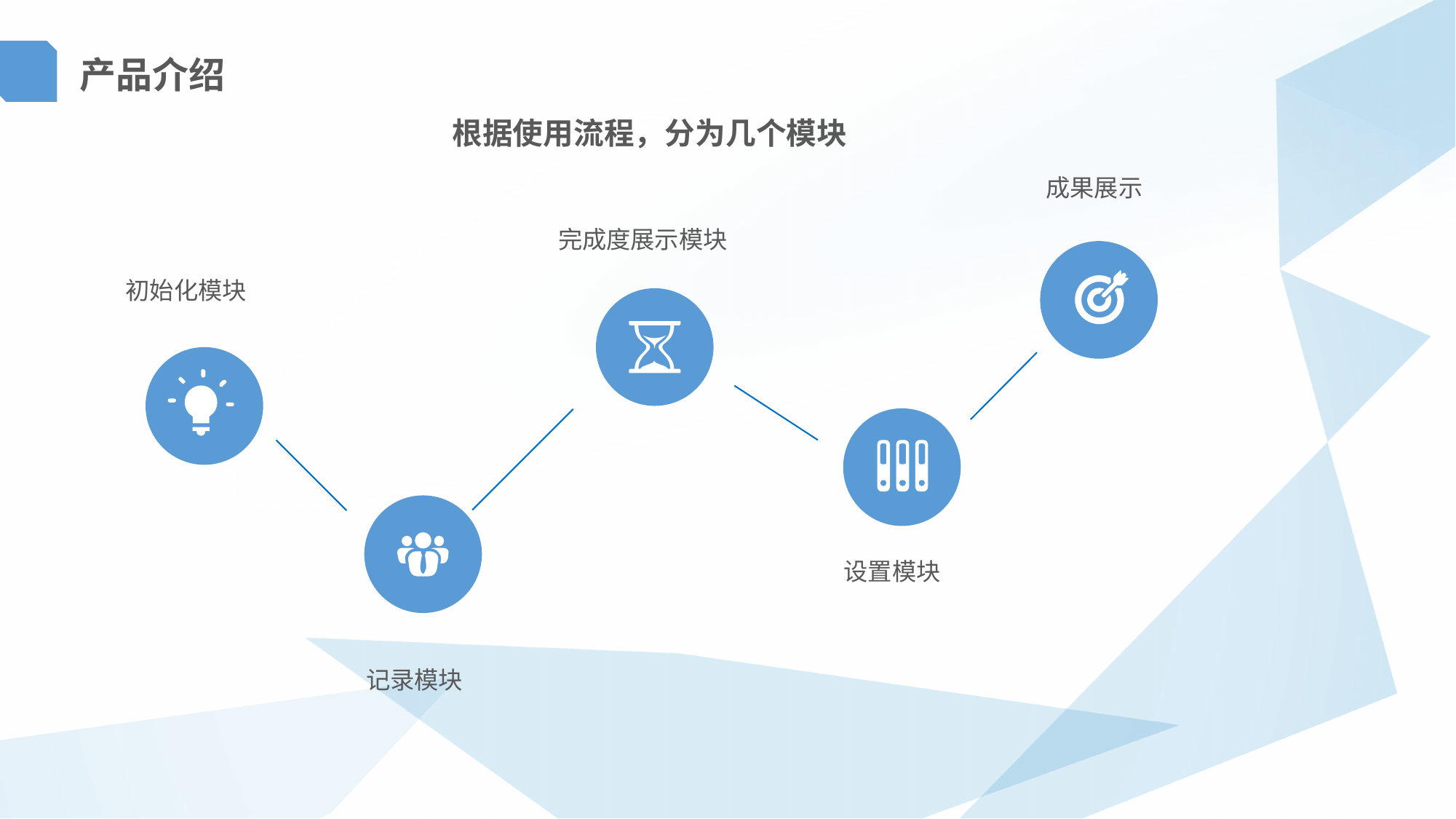

产品介绍

根据使用流程，分为几个模块
成果展示
完成度展示模块

初始化模块

设置模块
记录模块